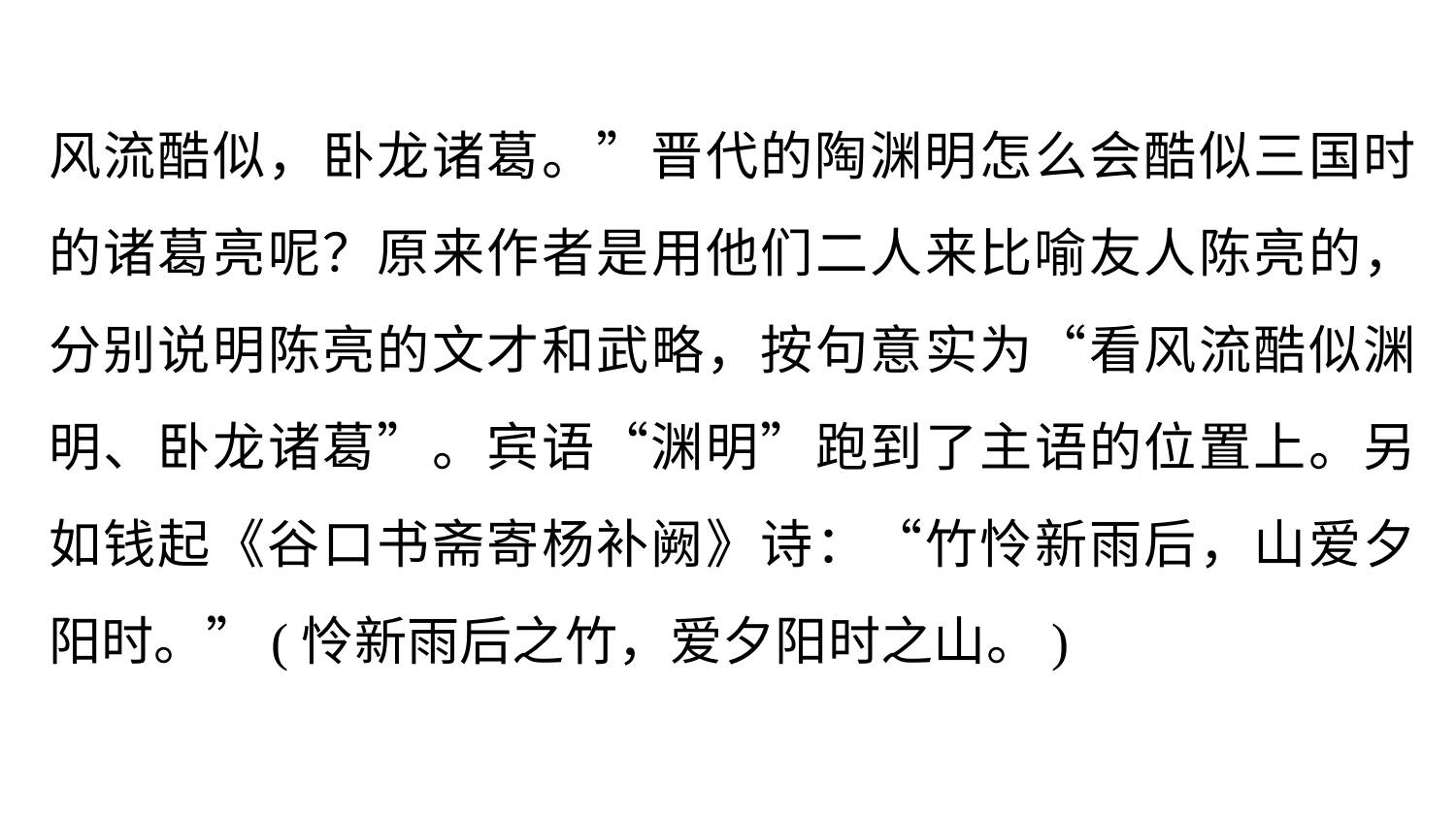

风流酷似，卧龙诸葛。”晋代的陶渊明怎么会酷似三国时的诸葛亮呢？原来作者是用他们二人来比喻友人陈亮的，分别说明陈亮的文才和武略，按句意实为“看风流酷似渊明、卧龙诸葛”。宾语“渊明”跑到了主语的位置上。另如钱起《谷口书斋寄杨补阙》诗：“竹怜新雨后，山爱夕阳时。”(怜新雨后之竹，爱夕阳时之山。)